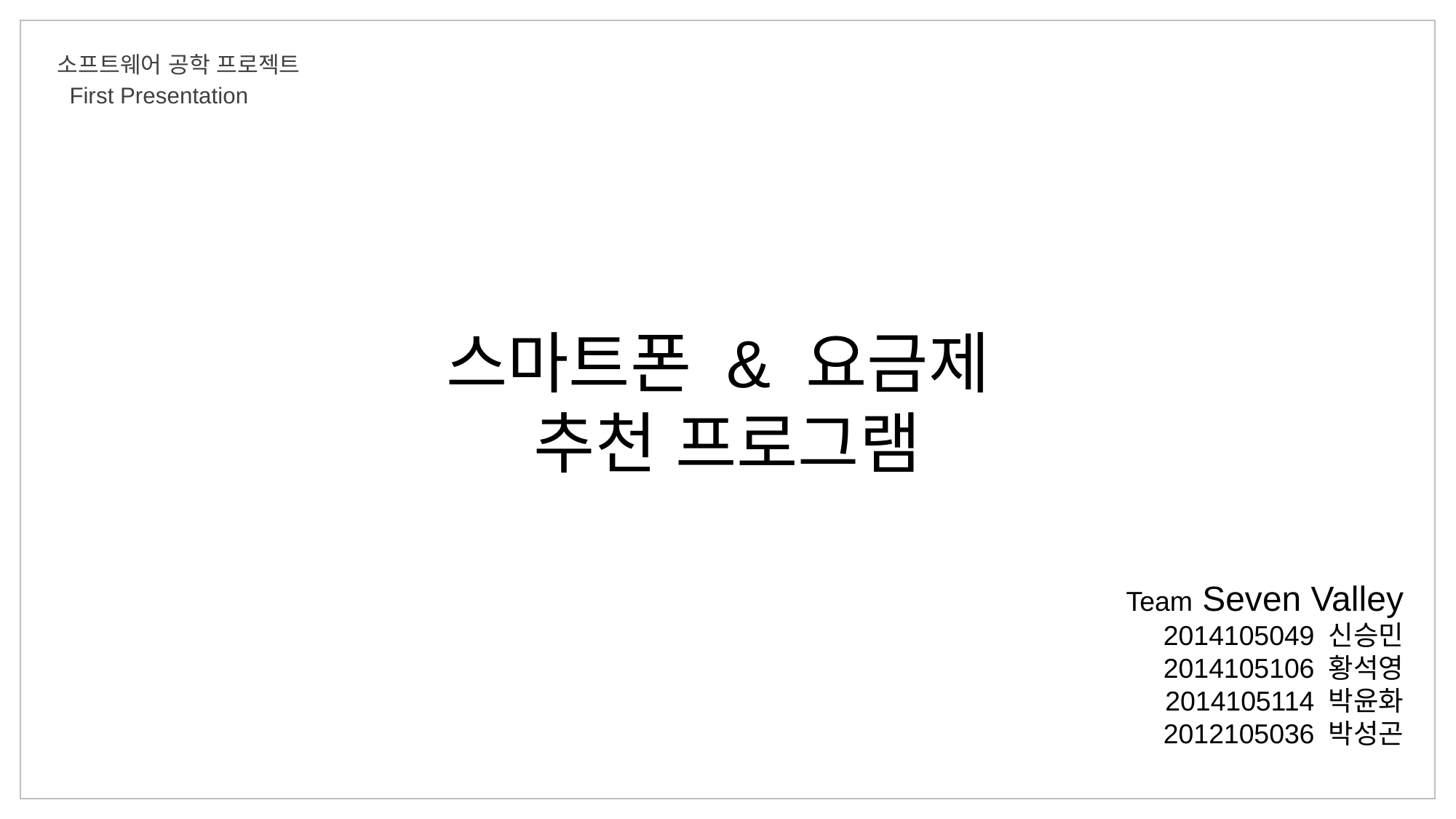

소프트웨어 공학 프로젝트
First Presentation
스마트폰 & 요금제
추천 프로그램
Team Seven Valley
2014105049 신승민
2014105106 황석영
2014105114 박윤화
2012105036 박성곤